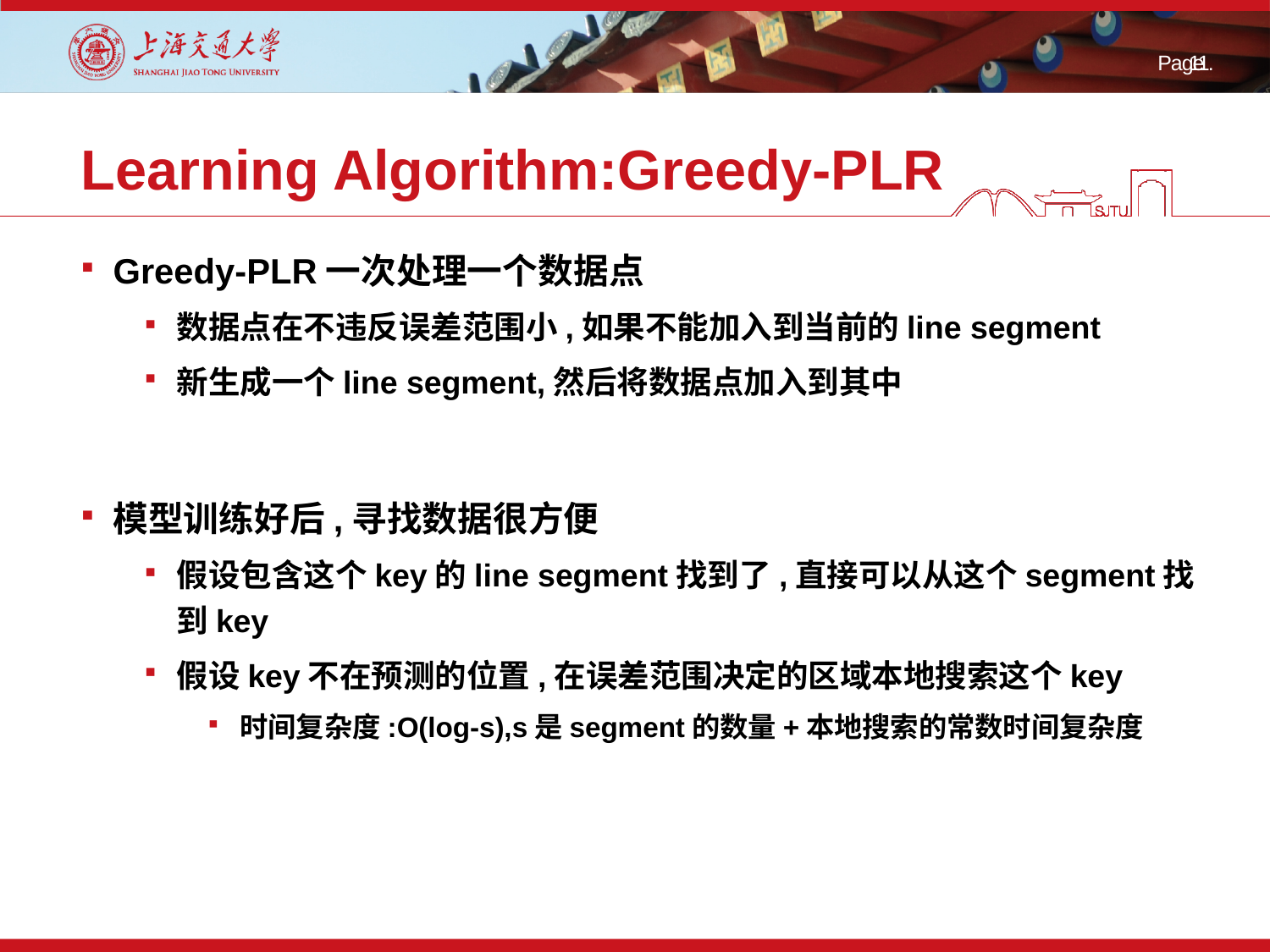

# Learning Algorithm:Greedy-PLR
Greedy-PLR一次处理一个数据点
数据点在不违反误差范围小,如果不能加入到当前的line segment
新生成一个line segment,然后将数据点加入到其中

模型训练好后,寻找数据很方便
假设包含这个key的line segment找到了,直接可以从这个segment找到key
假设key不在预测的位置,在误差范围决定的区域本地搜索这个key
时间复杂度:O(log-s),s是segment的数量+本地搜索的常数时间复杂度